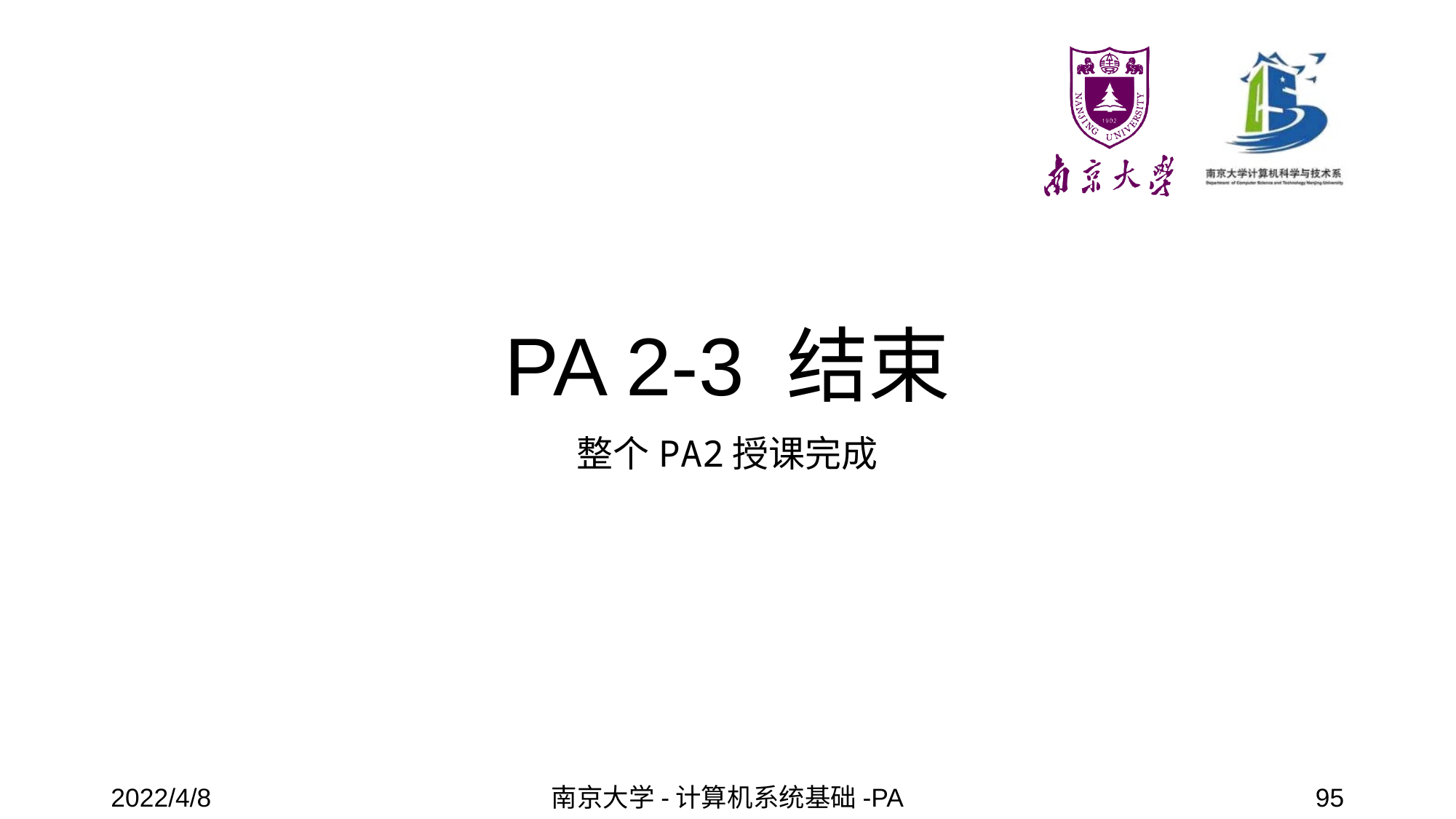

# PA 2-3 结束
整个PA2授课完成
2022/4/8
南京大学-计算机系统基础-PA
95